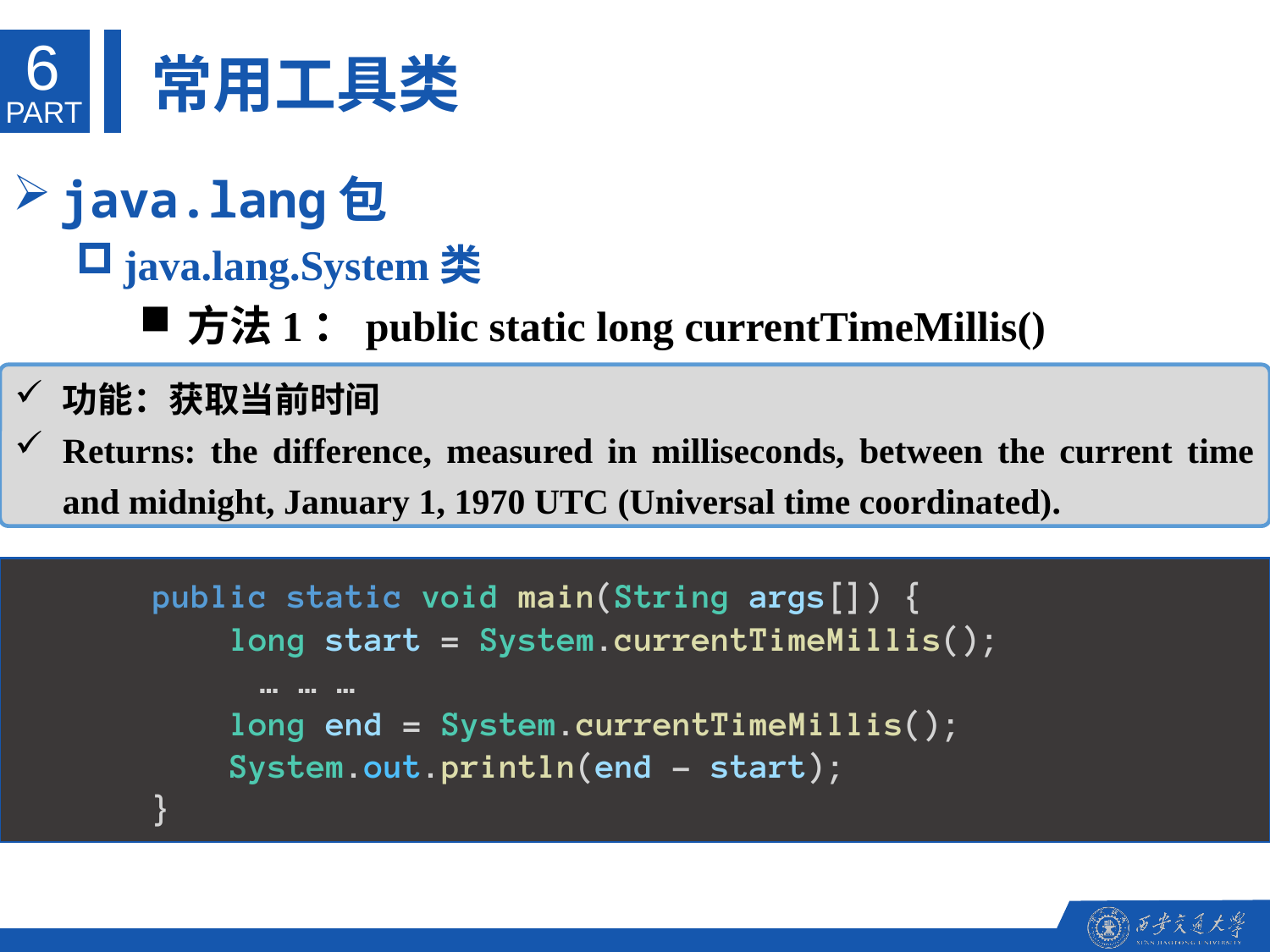

6
常用工具类
PART
java.lang包
java.lang.System类
方法1：public static long currentTimeMillis()

功能：获取当前时间
Returns: the difference, measured in milliseconds, between the current time and midnight, January 1, 1970 UTC (Universal time coordinated).
    public static void main(String args[]) {
        long start = System.currentTimeMillis();
    	   … … …
        long end = System.currentTimeMillis();
        System.out.println(end - start);
    }